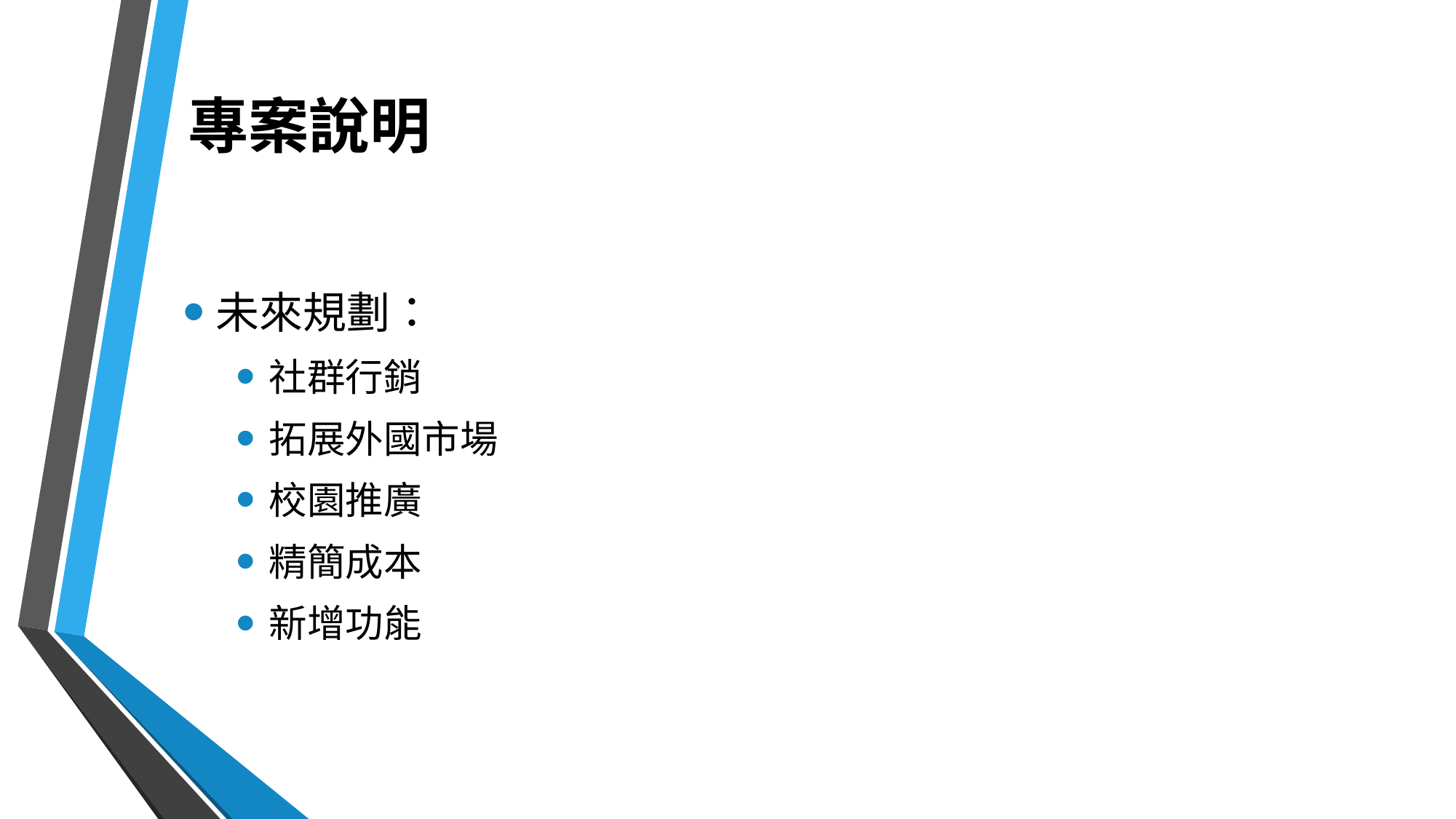

# 專案說明
未來規劃：
社群行銷
拓展外國市場
校園推廣
精簡成本
新增功能